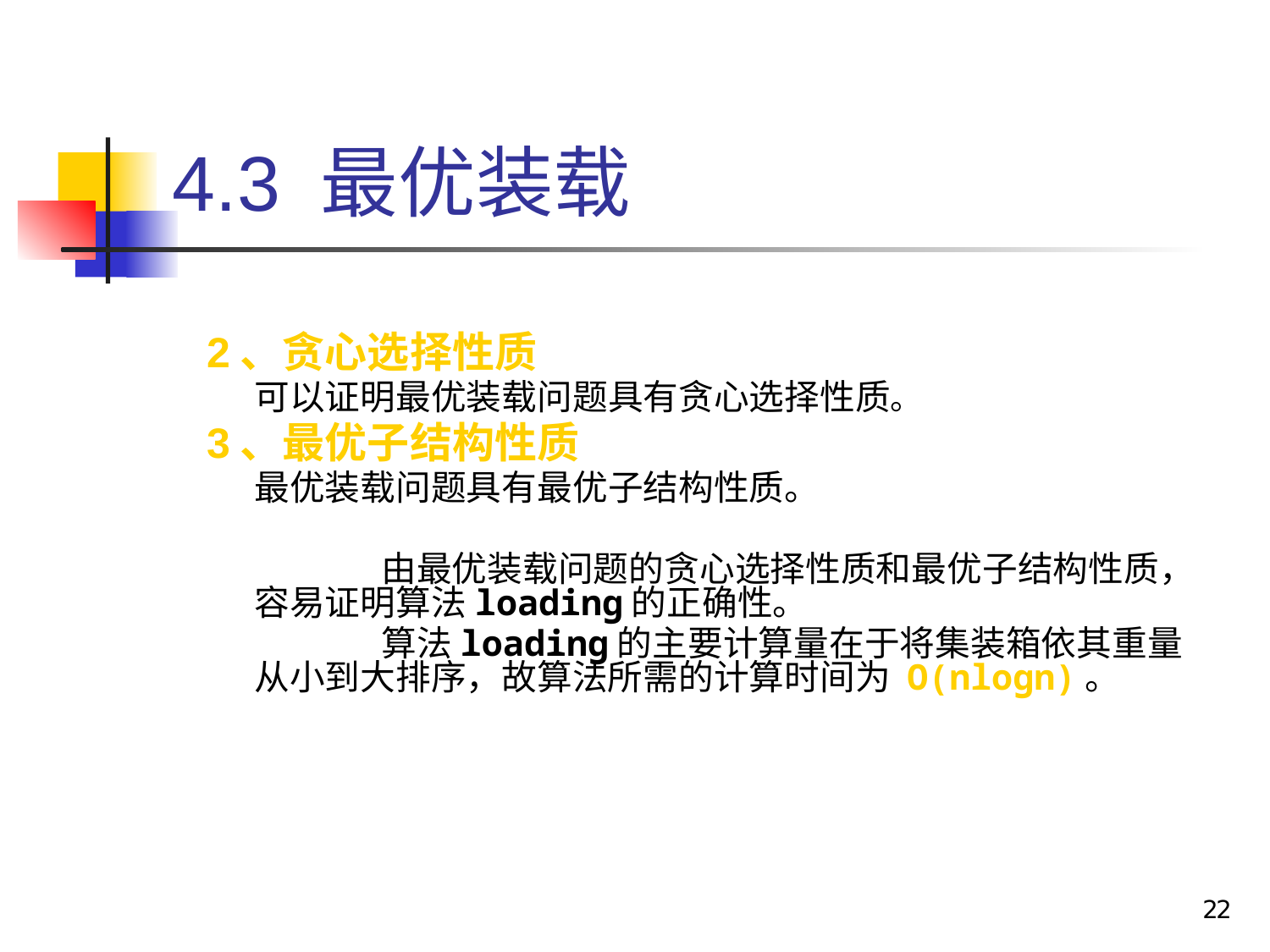

# 4.3 最优装载
2、贪心选择性质
  	可以证明最优装载问题具有贪心选择性质。
3、最优子结构性质
	最优装载问题具有最优子结构性质。

		由最优装载问题的贪心选择性质和最优子结构性质，容易证明算法loading的正确性。
		算法loading的主要计算量在于将集装箱依其重量从小到大排序，故算法所需的计算时间为 O(nlogn)。

22